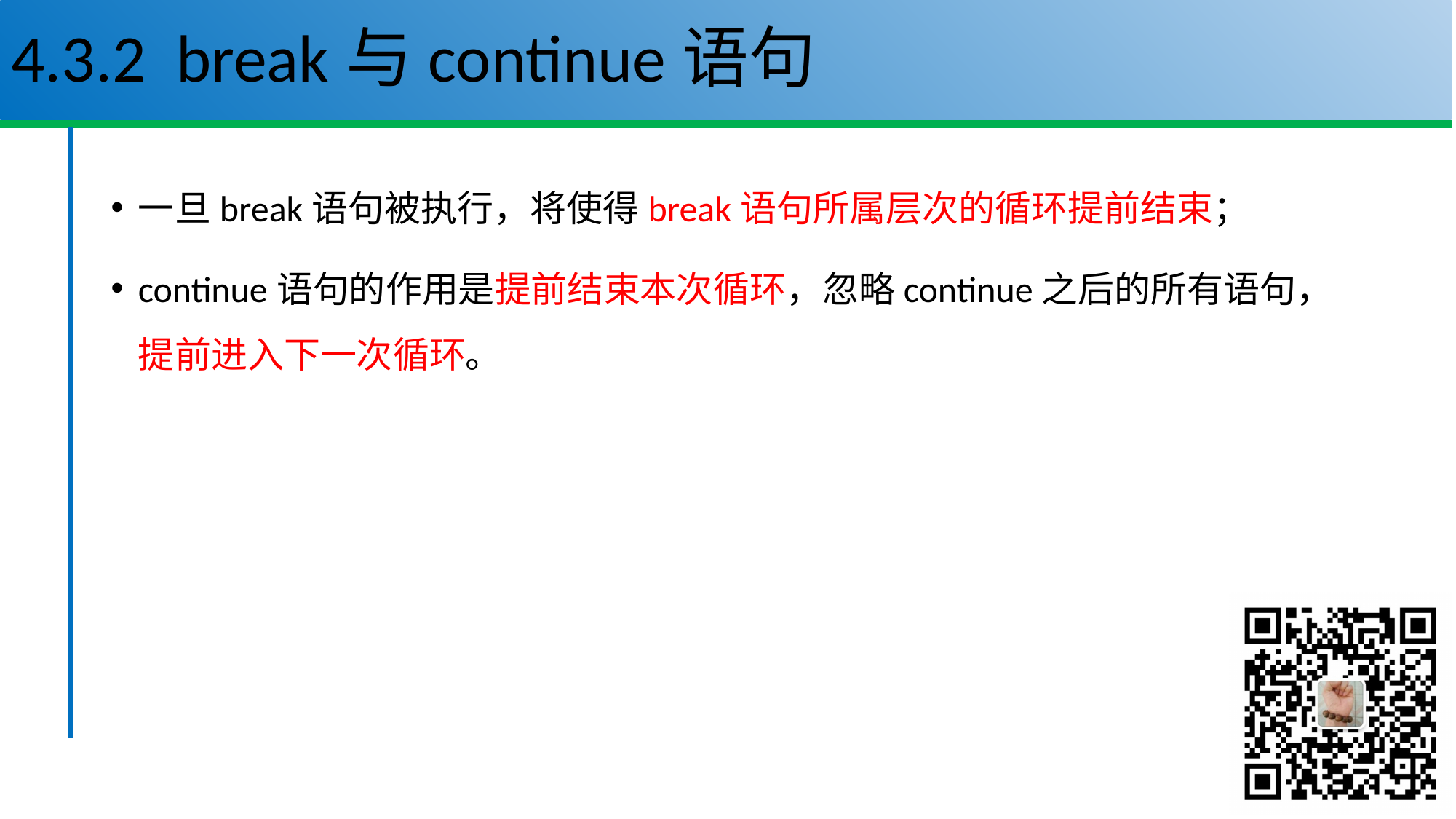

# 4.3.2  break与continue语句
一旦break语句被执行，将使得break语句所属层次的循环提前结束；
continue语句的作用是提前结束本次循环，忽略continue之后的所有语句，提前进入下一次循环。
26